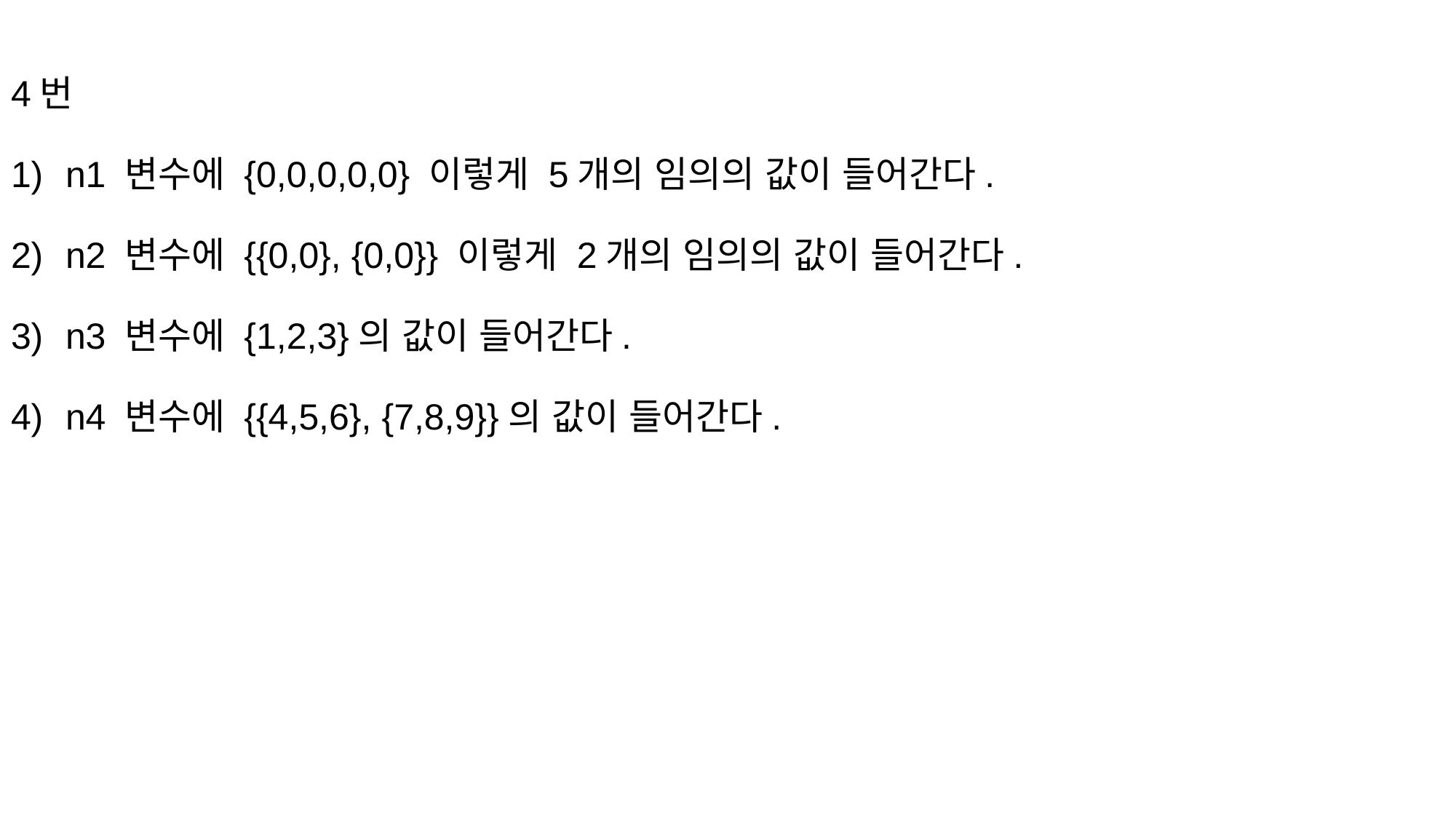

4번
n1 변수에 {0,0,0,0,0} 이렇게 5개의 임의의 값이 들어간다.
n2 변수에 {{0,0}, {0,0}} 이렇게 2개의 임의의 값이 들어간다.
n3 변수에 {1,2,3}의 값이 들어간다.
n4 변수에 {{4,5,6}, {7,8,9}}의 값이 들어간다.